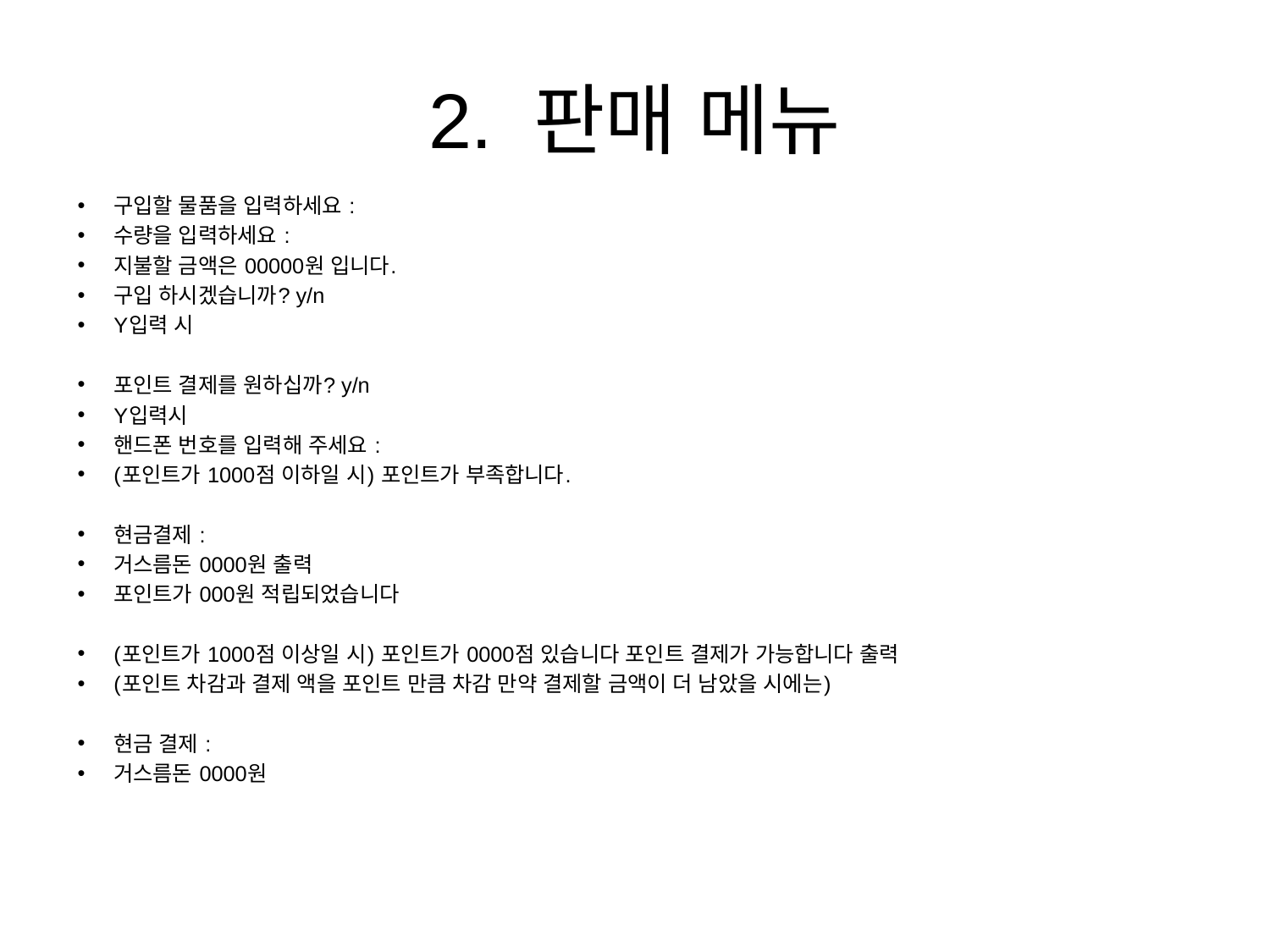

# 2. 판매 메뉴
구입할 물품을 입력하세요 :
수량을 입력하세요 :
지불할 금액은 00000원 입니다.
구입 하시겠습니까? y/n
Y입력 시

포인트 결제를 원하십까? y/n
Y입력시
핸드폰 번호를 입력해 주세요 :
(포인트가 1000점 이하일 시) 포인트가 부족합니다.

현금결제 :
거스름돈 0000원 출력
포인트가 000원 적립되었습니다

(포인트가 1000점 이상일 시) 포인트가 0000점 있습니다 포인트 결제가 가능합니다 출력
(포인트 차감과 결제 액을 포인트 만큼 차감 만약 결제할 금액이 더 남았을 시에는)

현금 결제 :
거스름돈 0000원